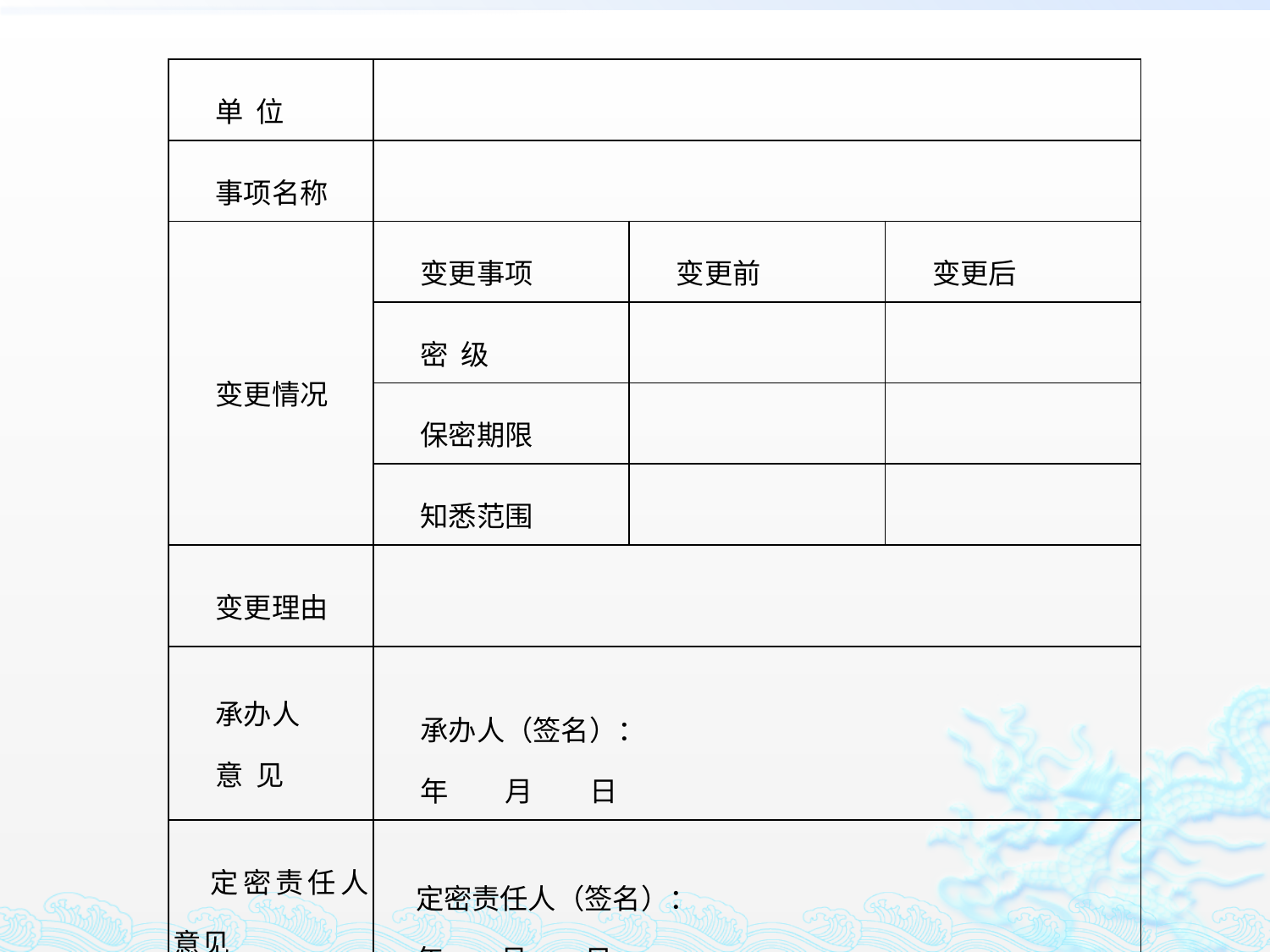

| 单 位 |  |  |  |
| --- | --- | --- | --- |
| 事项名称 |  |  |  |
| 变更情况 | 变更事项 | 变更前 | 变更后 |
|  | 密 级 |  |  |
|  | 保密期限 |  |  |
|  | 知悉范围 |  |  |
| 变更理由 |  |  |  |
| 承办人 意 见 | 承办人（签名）： 年  月  日 |  |  |
| 定密责任人意见 | 定密责任人（签名）： 年  月  日 |  |  |